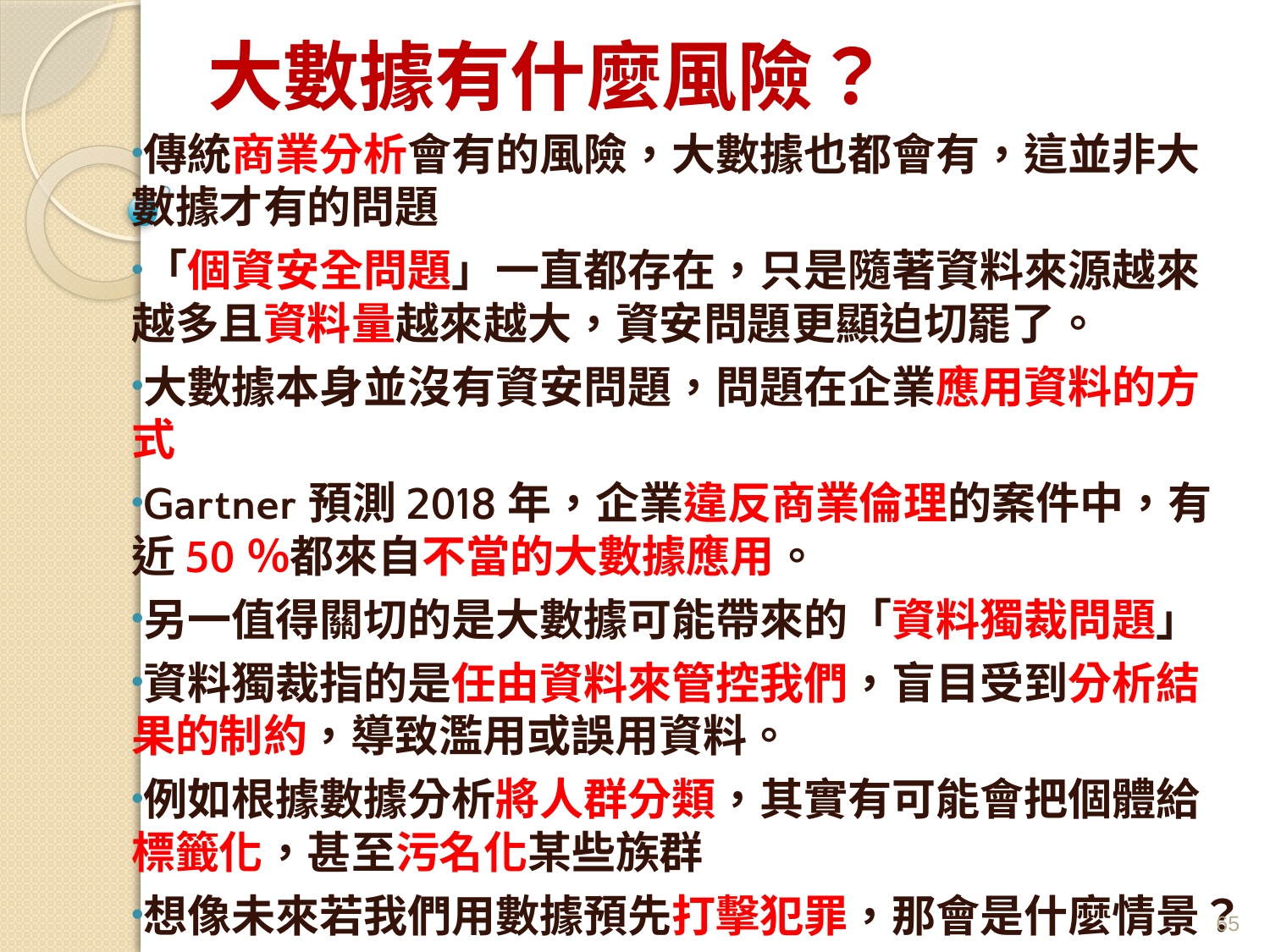

# 大數據有什麼風險？
傳統商業分析會有的風險，大數據也都會有，這並非大數據才有的問題
「個資安全問題」一直都存在，只是隨著資料來源越來越多且資料量越來越大，資安問題更顯迫切罷了。
大數據本身並沒有資安問題，問題在企業應用資料的方式
Gartner預測2018年，企業違反商業倫理的案件中，有近50％都來自不當的大數據應用。
另一值得關切的是大數據可能帶來的「資料獨裁問題」
資料獨裁指的是任由資料來管控我們，盲目受到分析結果的制約，導致濫用或誤用資料。
例如根據數據分析將人群分類，其實有可能會把個體給標籤化，甚至污名化某些族群
想像未來若我們用數據預先打擊犯罪，那會是什麼情景？
65